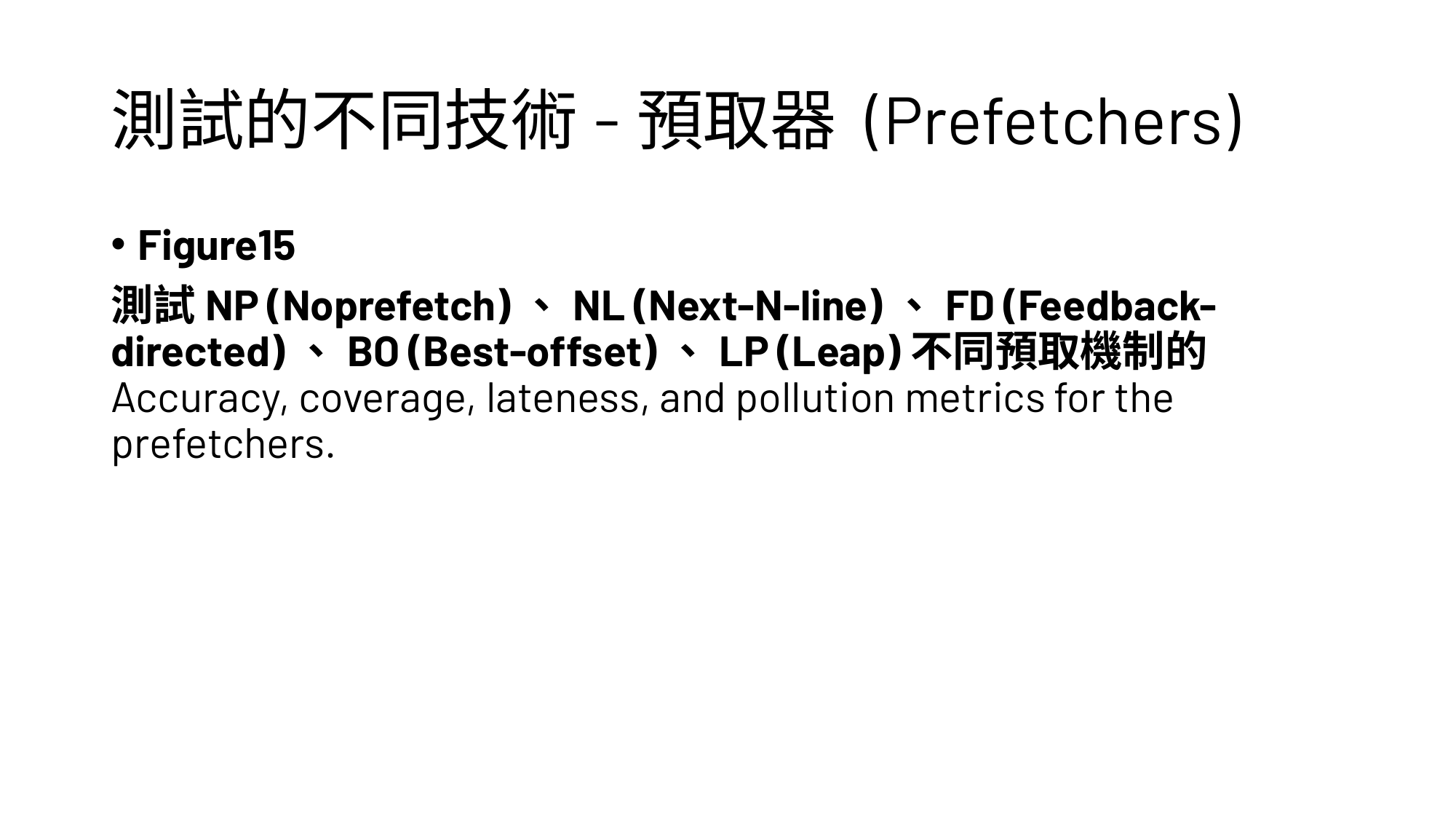

# 測試的不同技術-預取器 (Prefetchers)
Figure15
測試NP (Noprefetch)、NL (Next-N-line)、FD (Feedback-directed)、BO (Best-offset)、LP (Leap)不同預取機制的Accuracy, coverage, lateness, and pollution metrics for the prefetchers.